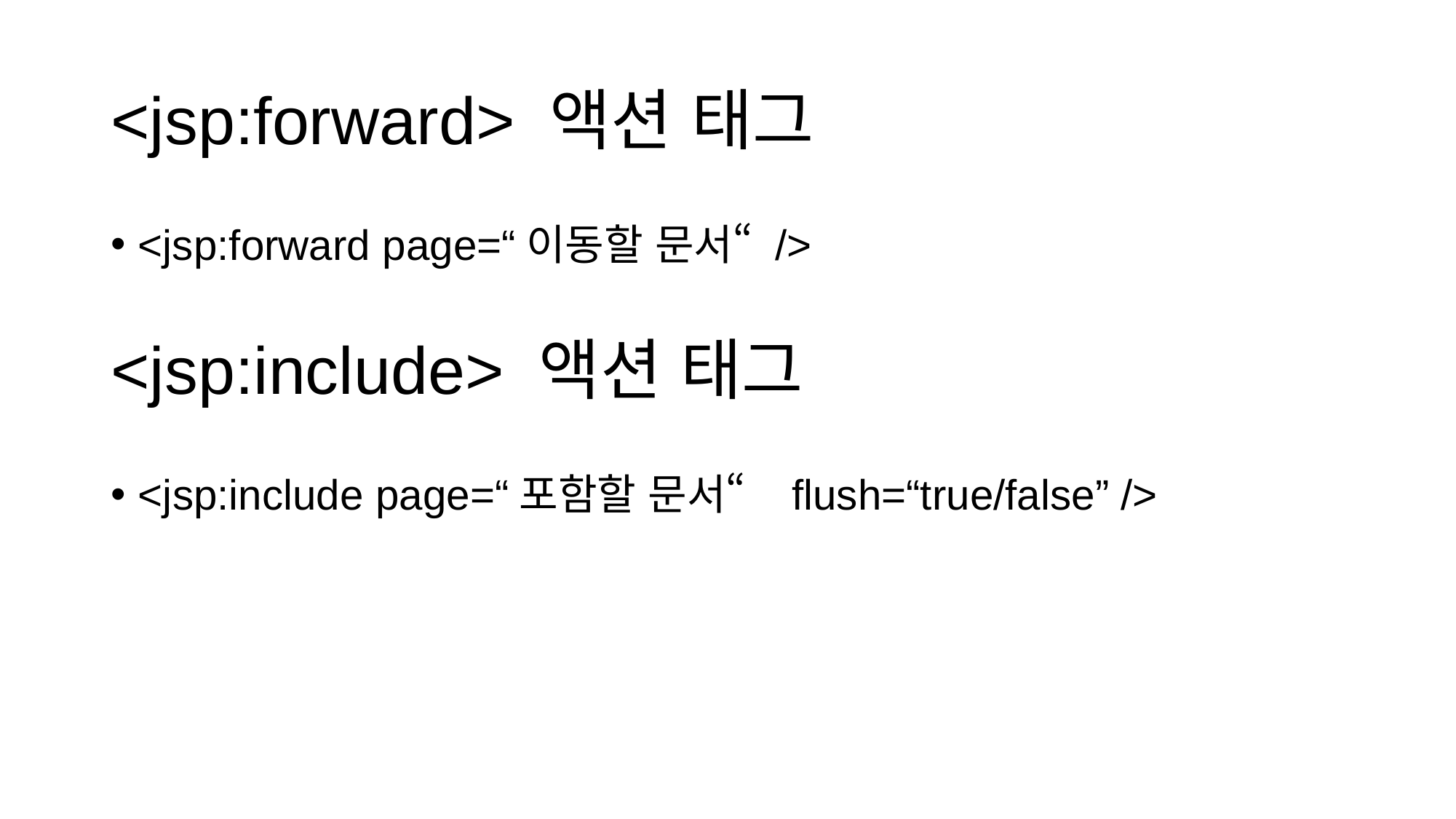

# <jsp:forward> 액션 태그
<jsp:forward page=“이동할 문서“ />
<jsp:include> 액션 태그
<jsp:include page=“포함할 문서“   flush=“true/false” />